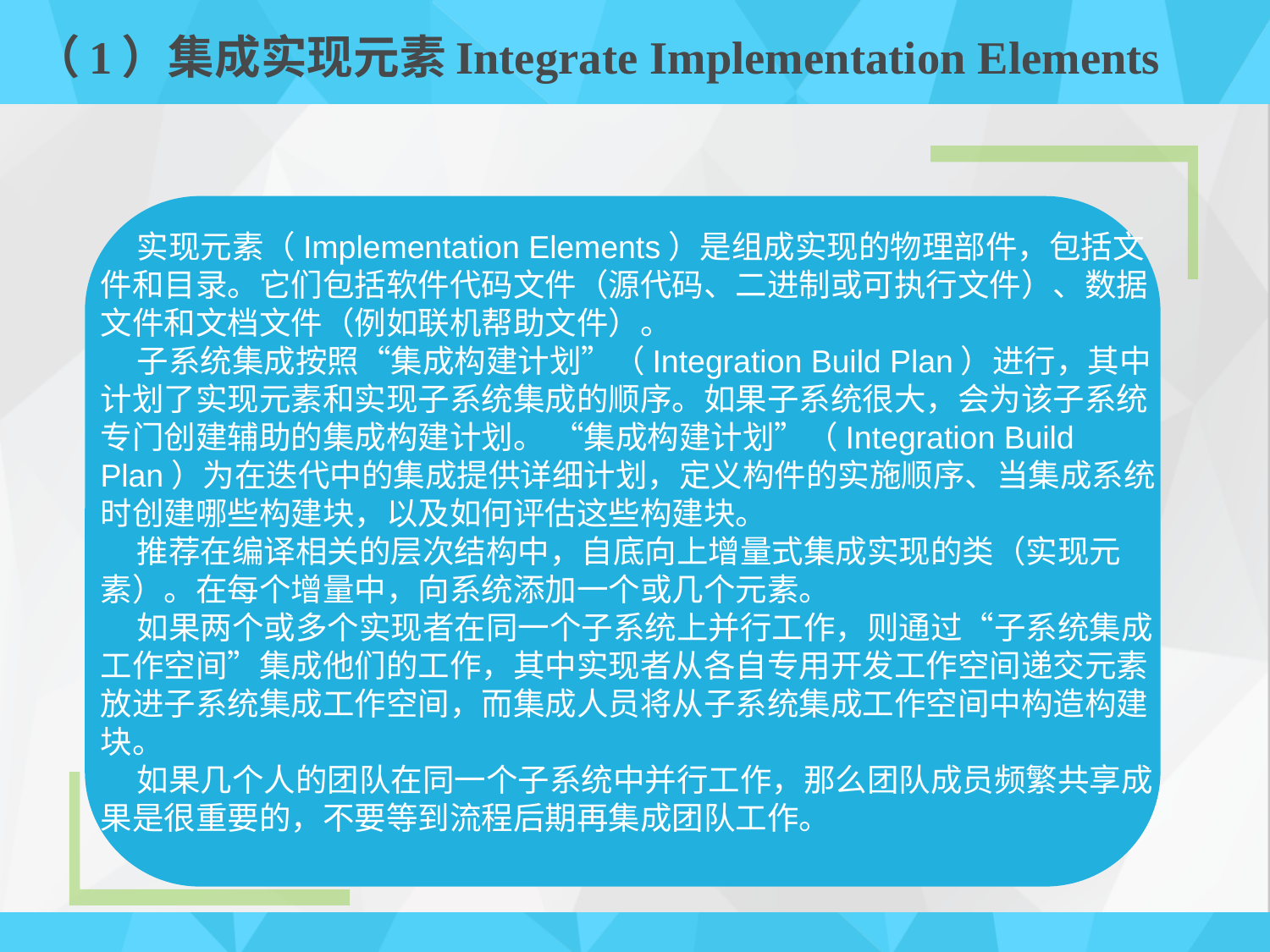

# （1）集成实现元素Integrate Implementation Elements

    实现元素（Implementation Elements）是组成实现的物理部件，包括文件和目录。它们包括软件代码文件（源代码、二进制或可执行文件）、数据文件和文档文件（例如联机帮助文件）。
    子系统集成按照“集成构建计划”（Integration Build Plan）进行，其中计划了实现元素和实现子系统集成的顺序。如果子系统很大，会为该子系统专门创建辅助的集成构建计划。 “集成构建计划”（Integration Build Plan）为在迭代中的集成提供详细计划，定义构件的实施顺序、当集成系统时创建哪些构建块，以及如何评估这些构建块。
    推荐在编译相关的层次结构中，自底向上增量式集成实现的类（实现元素）。在每个增量中，向系统添加一个或几个元素。
    如果两个或多个实现者在同一个子系统上并行工作，则通过“子系统集成工作空间”集成他们的工作，其中实现者从各自专用开发工作空间递交元素放进子系统集成工作空间，而集成人员将从子系统集成工作空间中构造构建块。
    如果几个人的团队在同一个子系统中并行工作，那么团队成员频繁共享成果是很重要的，不要等到流程后期再集成团队工作。